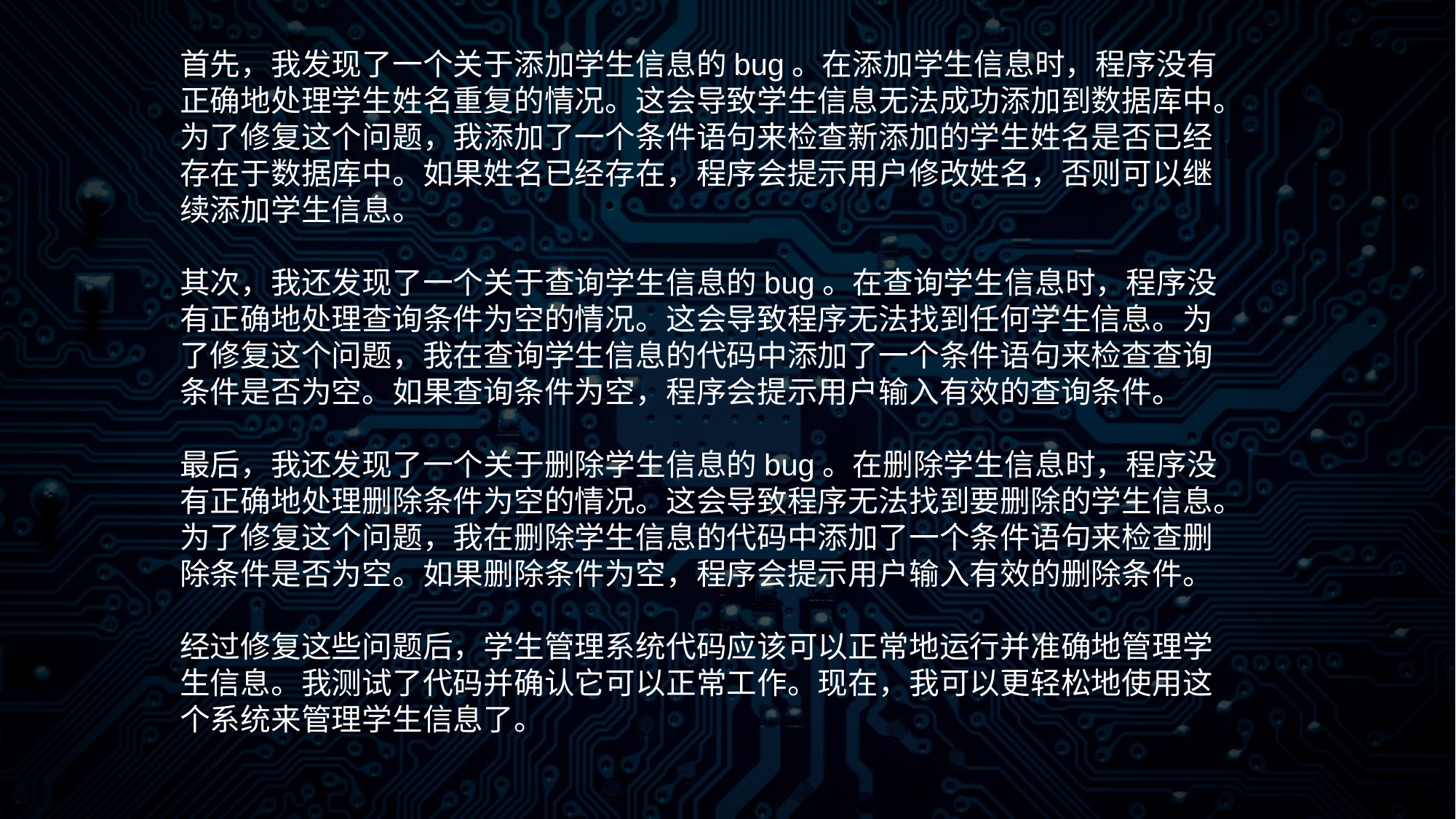

首先，我发现了一个关于添加学生信息的bug。在添加学生信息时，程序没有正确地处理学生姓名重复的情况。这会导致学生信息无法成功添加到数据库中。为了修复这个问题，我添加了一个条件语句来检查新添加的学生姓名是否已经存在于数据库中。如果姓名已经存在，程序会提示用户修改姓名，否则可以继续添加学生信息。

其次，我还发现了一个关于查询学生信息的bug。在查询学生信息时，程序没有正确地处理查询条件为空的情况。这会导致程序无法找到任何学生信息。为了修复这个问题，我在查询学生信息的代码中添加了一个条件语句来检查查询条件是否为空。如果查询条件为空，程序会提示用户输入有效的查询条件。

最后，我还发现了一个关于删除学生信息的bug。在删除学生信息时，程序没有正确地处理删除条件为空的情况。这会导致程序无法找到要删除的学生信息。为了修复这个问题，我在删除学生信息的代码中添加了一个条件语句来检查删除条件是否为空。如果删除条件为空，程序会提示用户输入有效的删除条件。

经过修复这些问题后，学生管理系统代码应该可以正常地运行并准确地管理学生信息。我测试了代码并确认它可以正常工作。现在，我可以更轻松地使用这个系统来管理学生信息了。